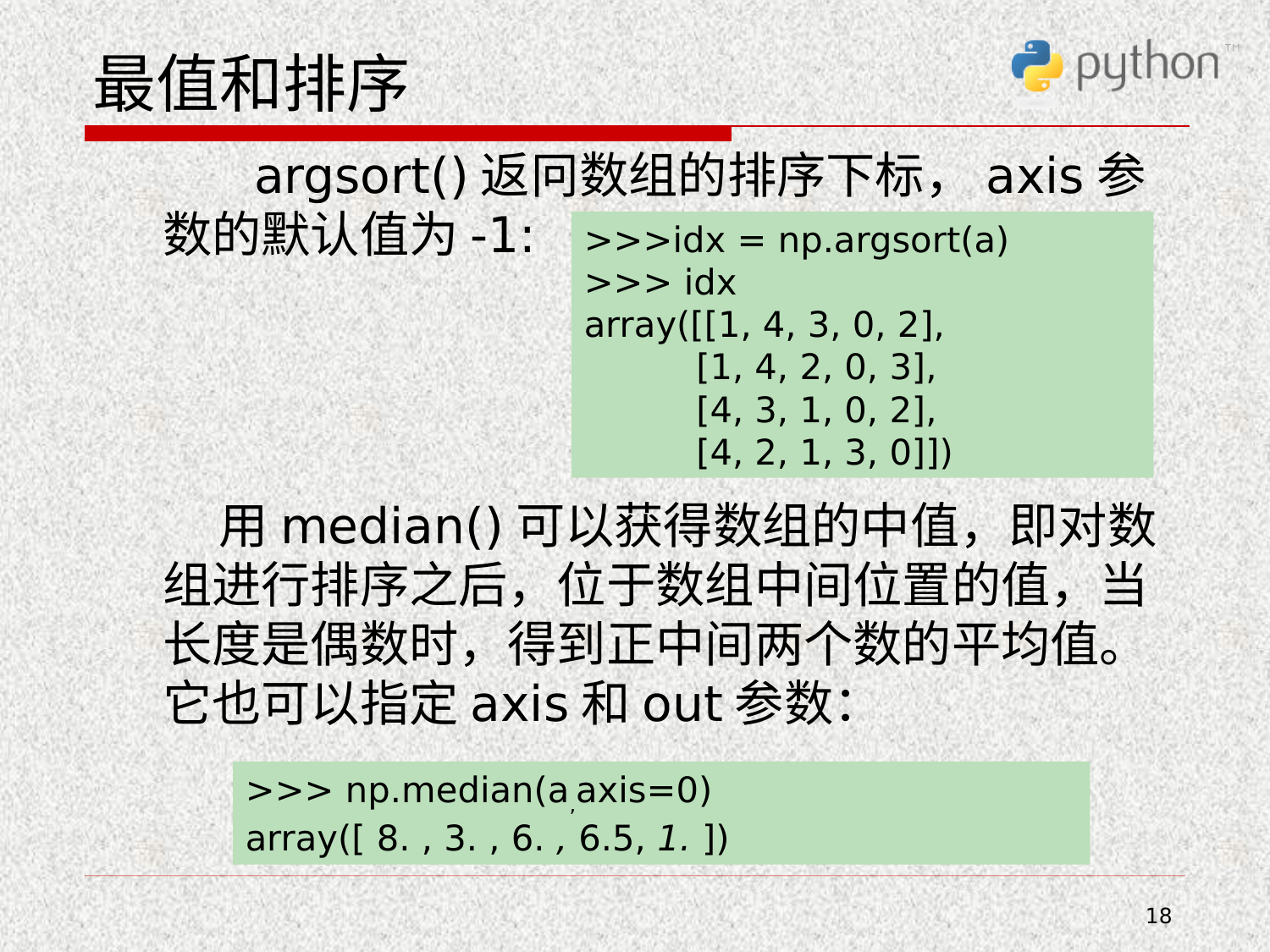

# 最值和排序
          argsort()返冋数组的排序下标，axis参数的默认值为-1:

          用median()可以获得数组的中值，即对数组进行排序之后，位于数组中间位置的值，当长度是偶数时，得到正中间两个数的平均值。它也可以指定axis和out参数：
>>>idx = np.argsort(a)
>>> idx
array([[1, 4, 3, 0, 2],
          [1, 4, 2, 0, 3],
          [4, 3, 1, 0, 2],
          [4, 2, 1, 3, 0]])
>>> np.median(a,axis=0)
array([ 8. , 3. , 6. , 6.5, 1. ])
18